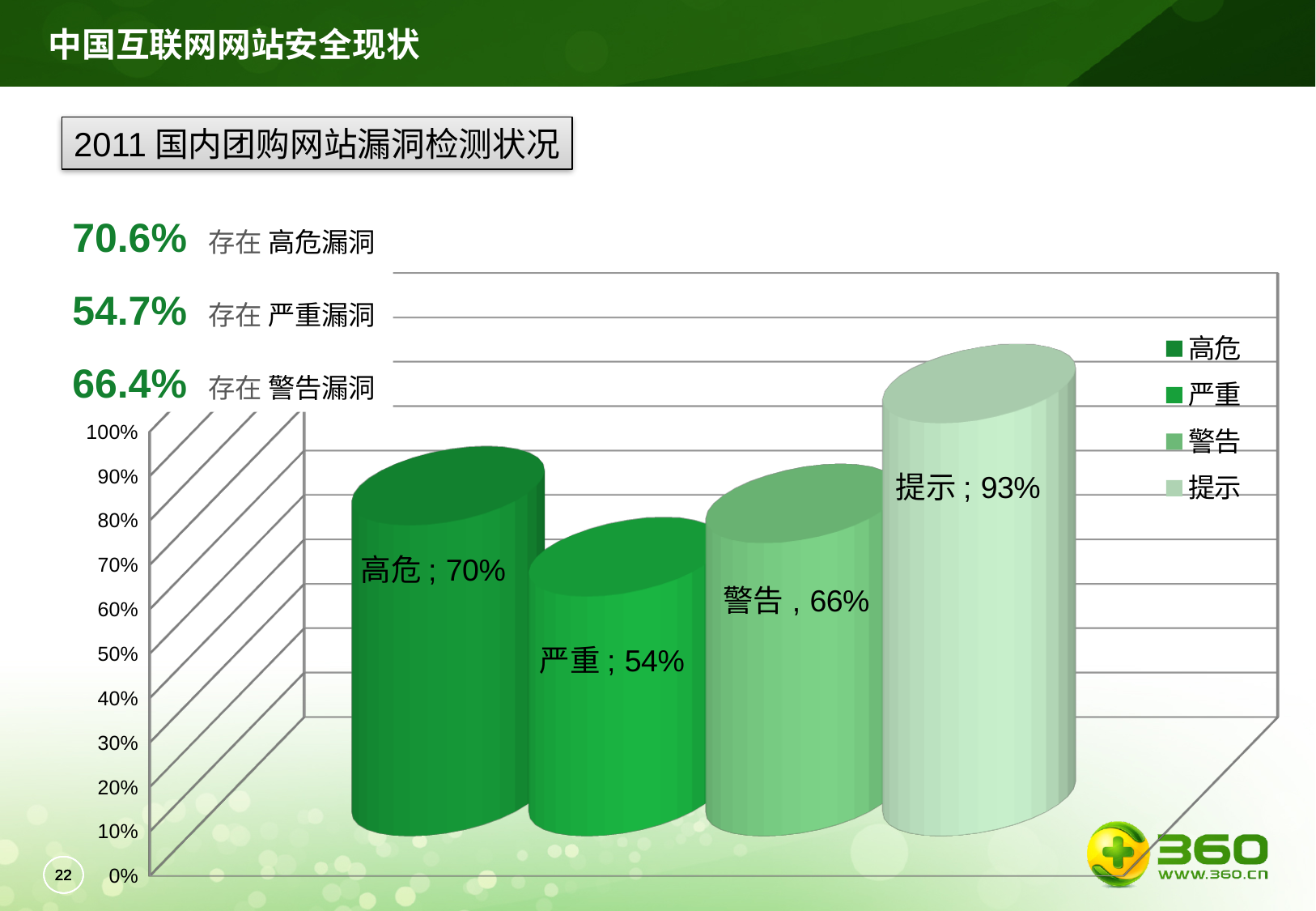

中国互联网网站安全现状
2011国内团购网站漏洞检测状况
  70.6% 存在 高危漏洞
  54.7% 存在 严重漏洞
  66.4% 存在 警告漏洞

[unsupported chart]

22
22
22
22